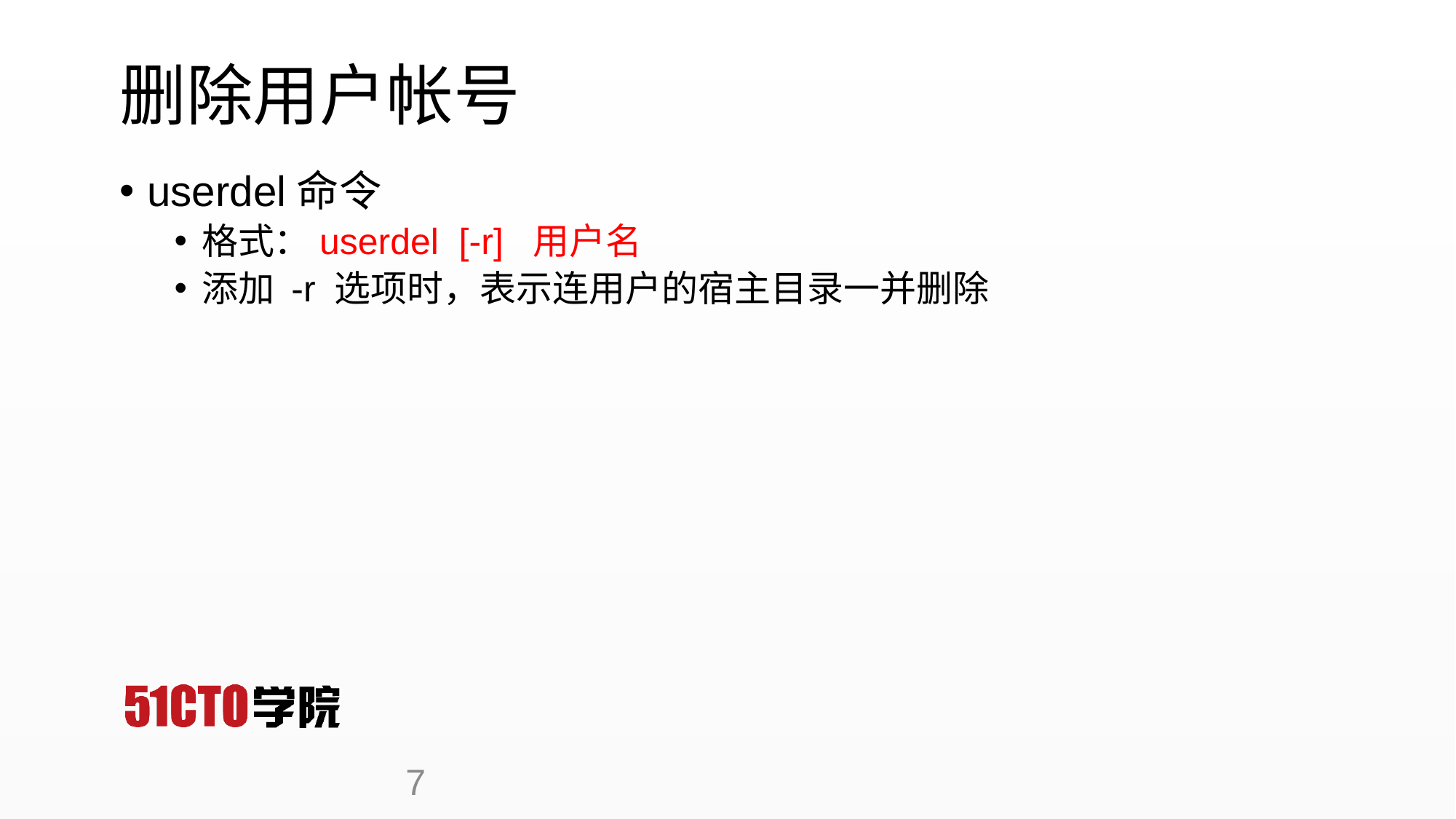

# 删除用户帐号
userdel命令
格式：userdel  [-r]  用户名
添加 -r 选项时，表示连用户的宿主目录一并删除
7